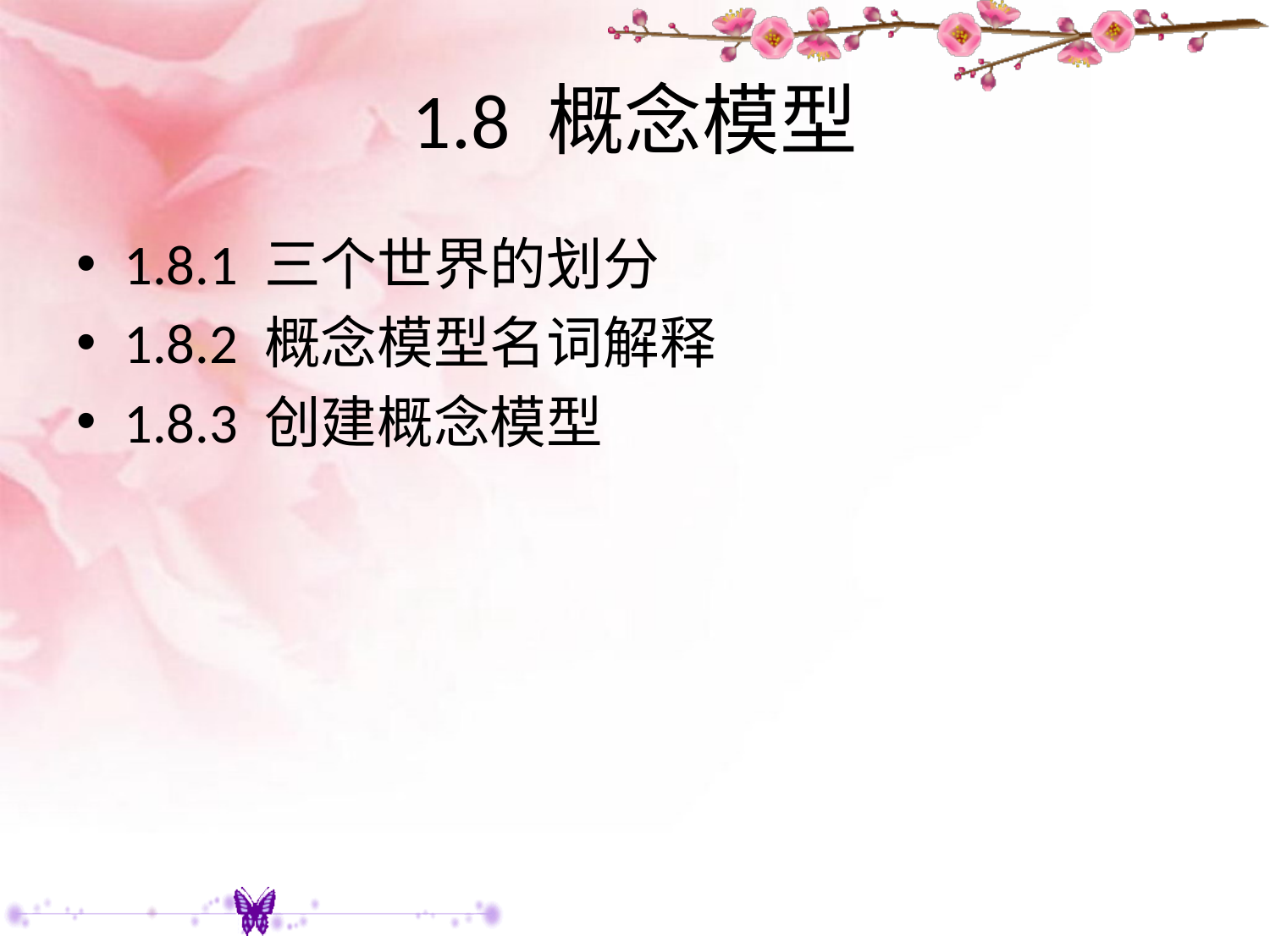

# 1.8 概念模型
1.8.1 三个世界的划分
1.8.2 概念模型名词解释
1.8.3 创建概念模型